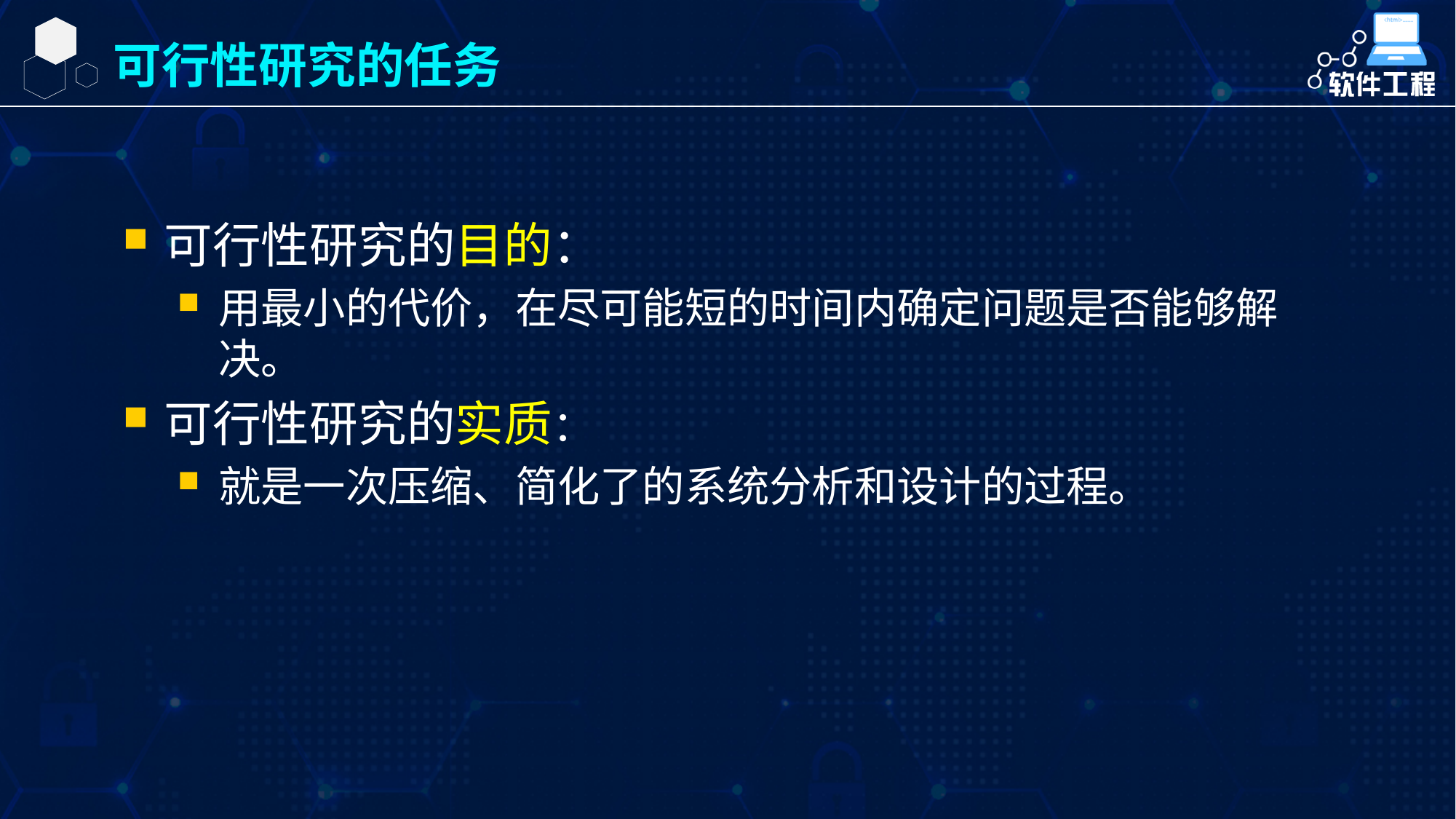

可行性研究的任务

可行性研究的目的：
用最小的代价，在尽可能短的时间内确定问题是否能够解决。
可行性研究的实质：
就是一次压缩、简化了的系统分析和设计的过程。